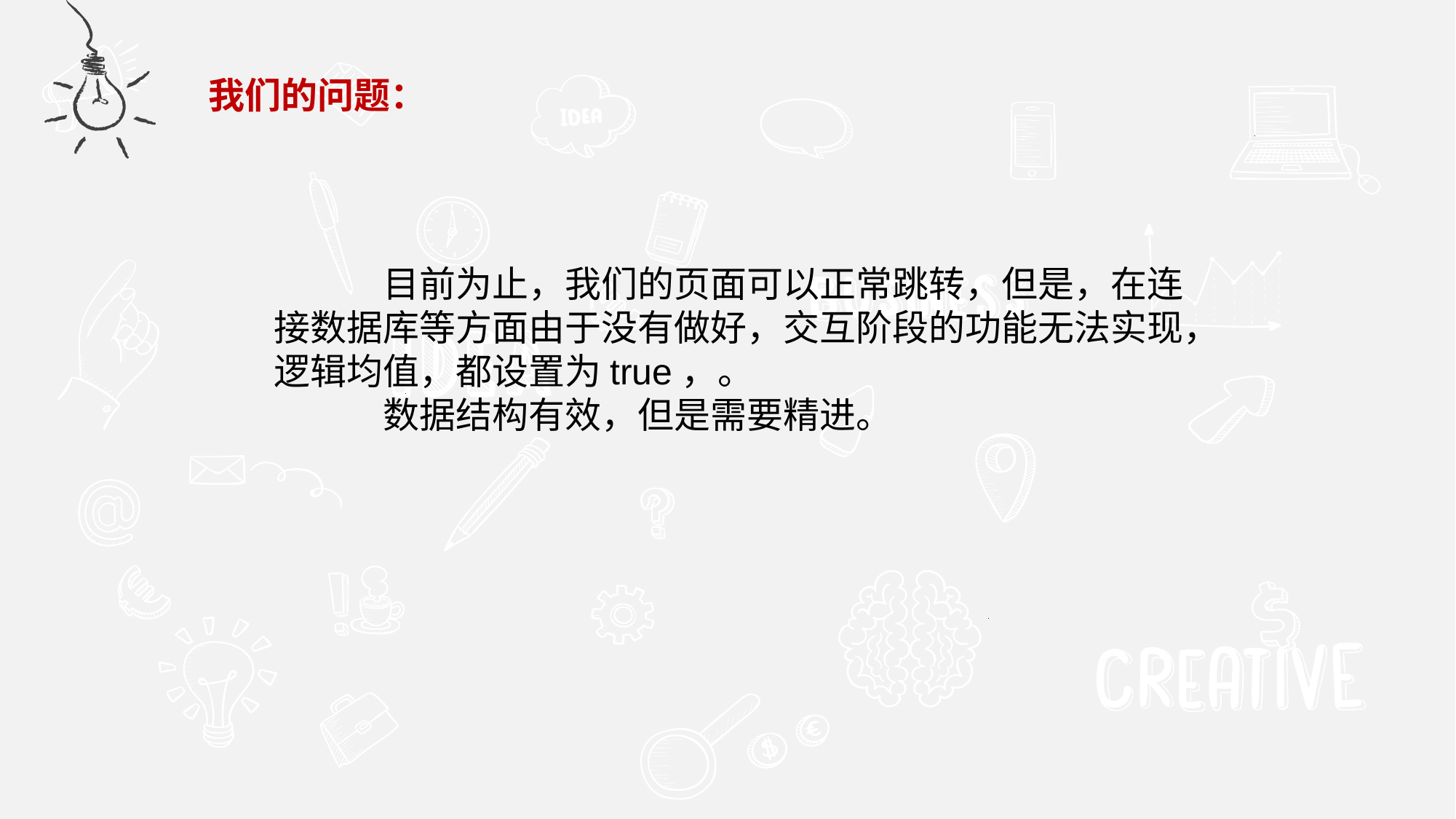

我们的问题：

	目前为止，我们的页面可以正常跳转，但是，在连接数据库等方面由于没有做好，交互阶段的功能无法实现，逻辑均值，都设置为true，。
	数据结构有效，但是需要精进。